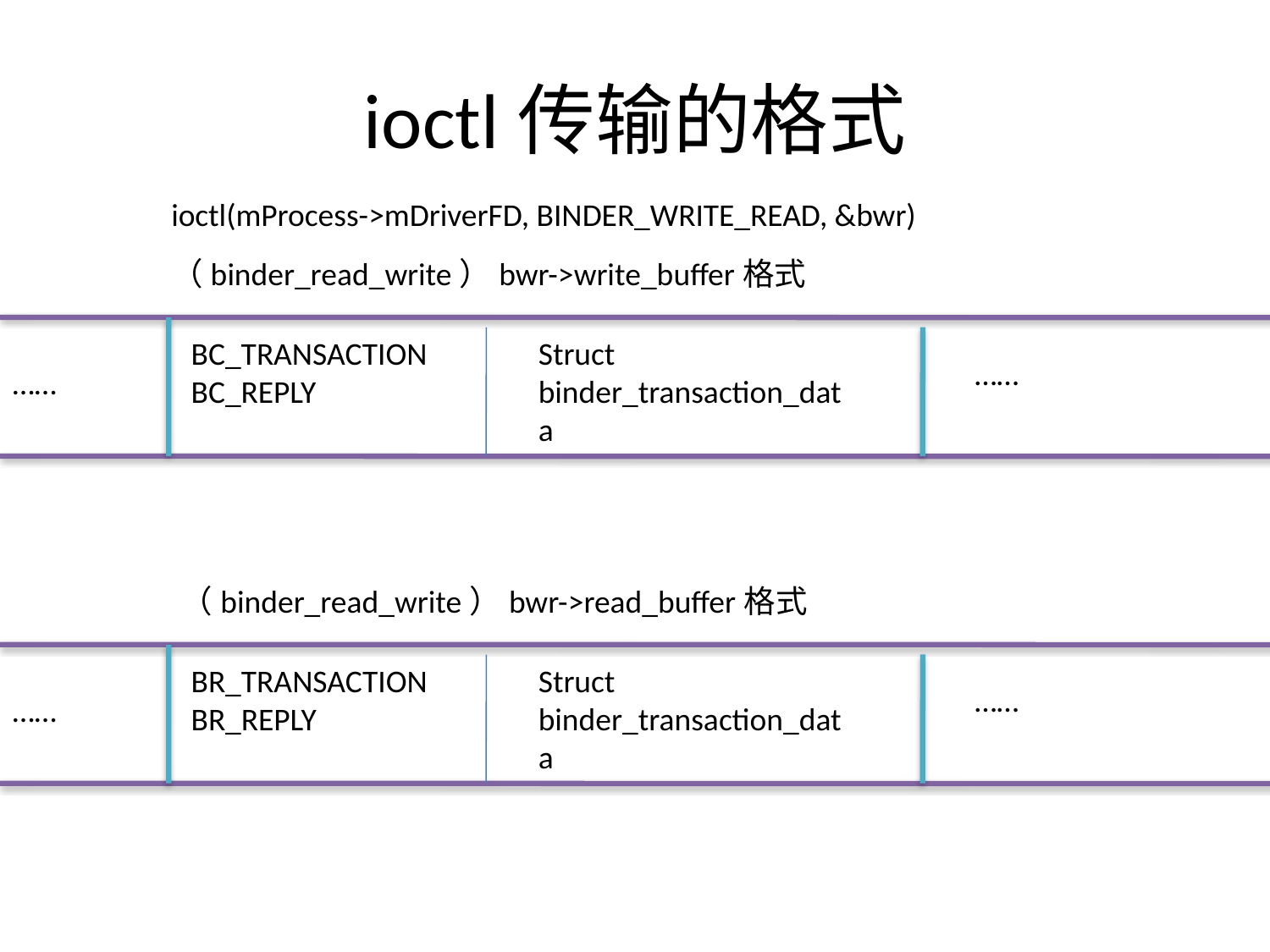

# ioctl传输的格式
ioctl(mProcess->mDriverFD, BINDER_WRITE_READ, &bwr)
（binder_read_write）bwr->write_buffer格式
BC_TRANSACTION
BC_REPLY
Struct binder_transaction_data
……
……
（binder_read_write）bwr->read_buffer格式
BR_TRANSACTION
BR_REPLY
Struct binder_transaction_data
……
……